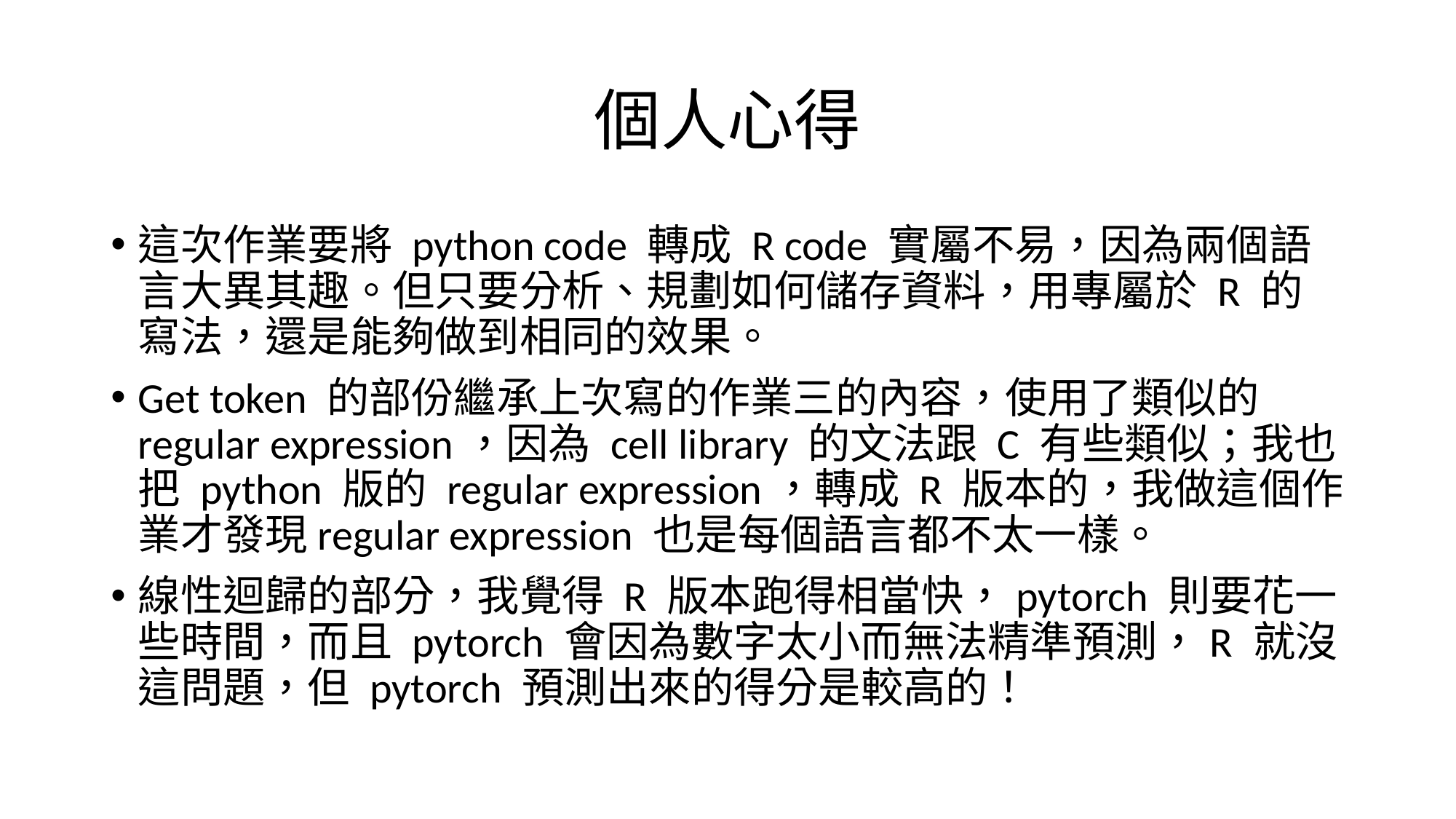

# 個人心得
這次作業要將 python code 轉成 R code 實屬不易，因為兩個語言大異其趣。但只要分析、規劃如何儲存資料，用專屬於 R 的寫法，還是能夠做到相同的效果。
Get token 的部份繼承上次寫的作業三的內容，使用了類似的regular expression，因為 cell library 的文法跟 C 有些類似；我也把 python 版的 regular expression，轉成 R 版本的，我做這個作業才發現regular expression 也是每個語言都不太一樣。
線性迴歸的部分，我覺得 R 版本跑得相當快，pytorch 則要花一些時間，而且 pytorch 會因為數字太小而無法精準預測，R 就沒這問題，但 pytorch 預測出來的得分是較高的！